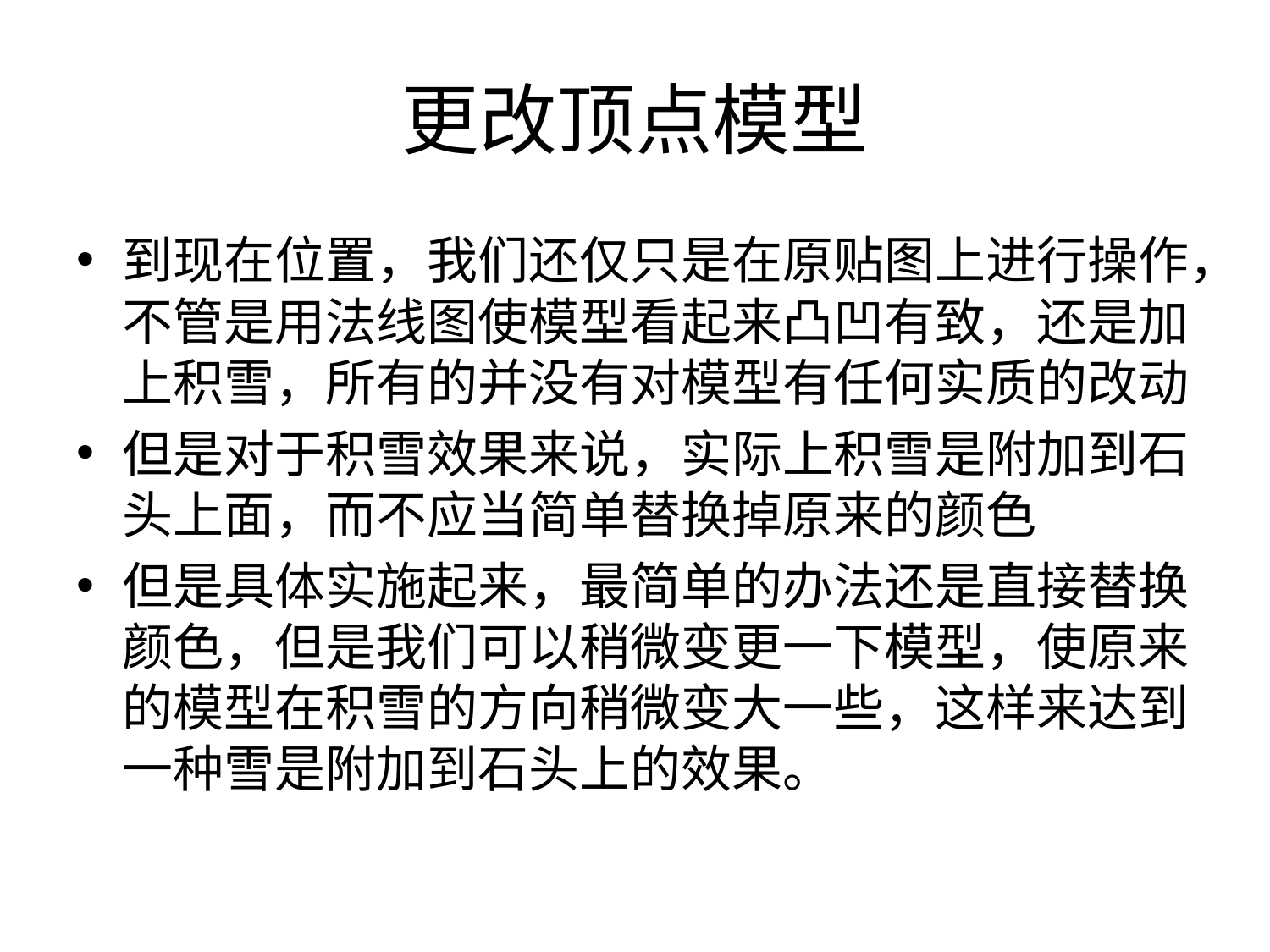

# 更改顶点模型
到现在位置，我们还仅只是在原贴图上进行操作，不管是用法线图使模型看起来凸凹有致，还是加上积雪，所有的并没有对模型有任何实质的改动
但是对于积雪效果来说，实际上积雪是附加到石头上面，而不应当简单替换掉原来的颜色
但是具体实施起来，最简单的办法还是直接替换颜色，但是我们可以稍微变更一下模型，使原来的模型在积雪的方向稍微变大一些，这样来达到一种雪是附加到石头上的效果。